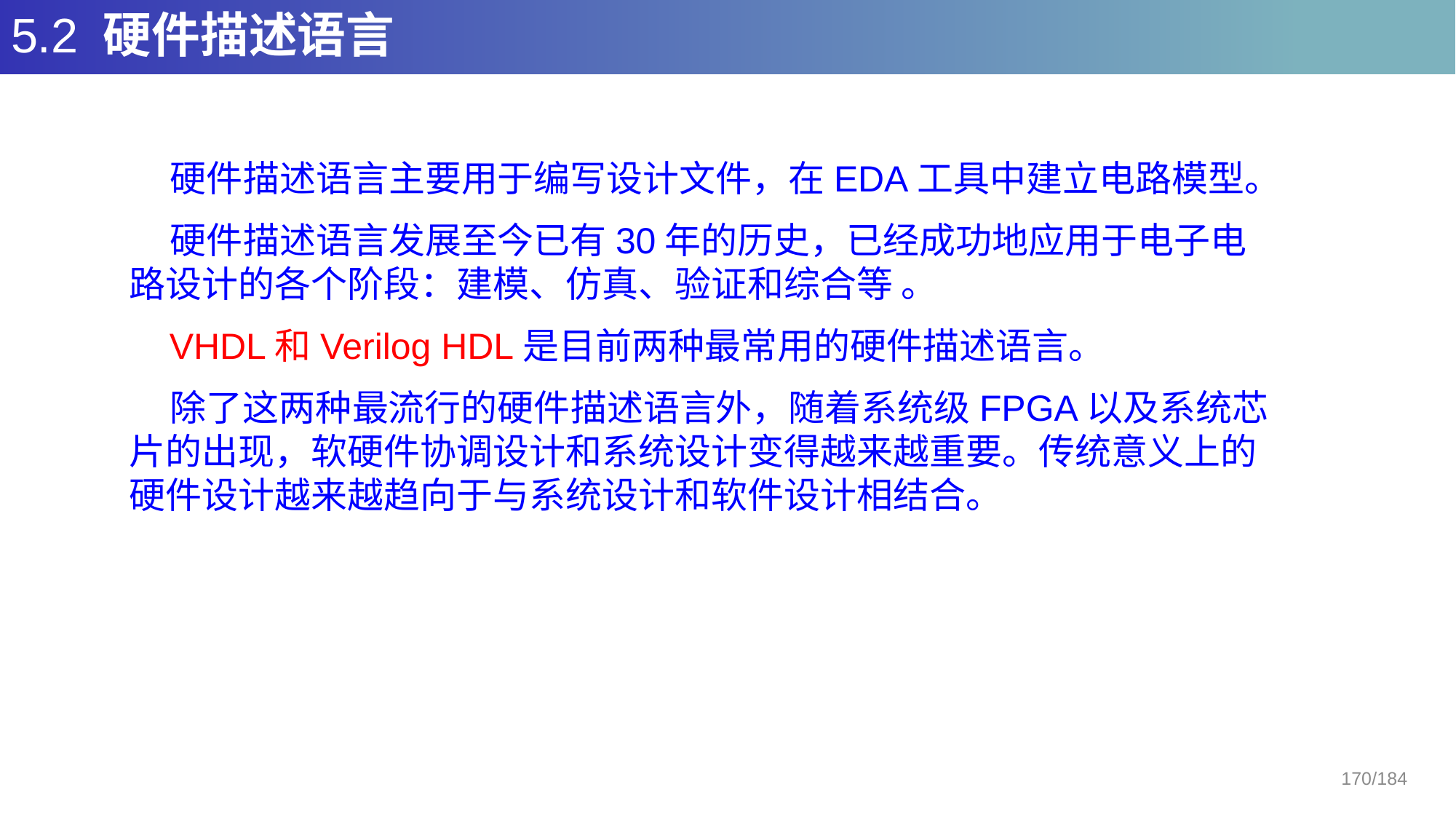

# 5.2 硬件描述语言
    硬件描述语言主要用于编写设计文件，在EDA工具中建立电路模型。
    硬件描述语言发展至今已有30年的历史，已经成功地应用于电子电路设计的各个阶段：建模、仿真、验证和综合等 。
    VHDL和Verilog HDL是目前两种最常用的硬件描述语言。
    除了这两种最流行的硬件描述语言外，随着系统级FPGA以及系统芯片的出现，软硬件协调设计和系统设计变得越来越重要。传统意义上的硬件设计越来越趋向于与系统设计和软件设计相结合。
170/184